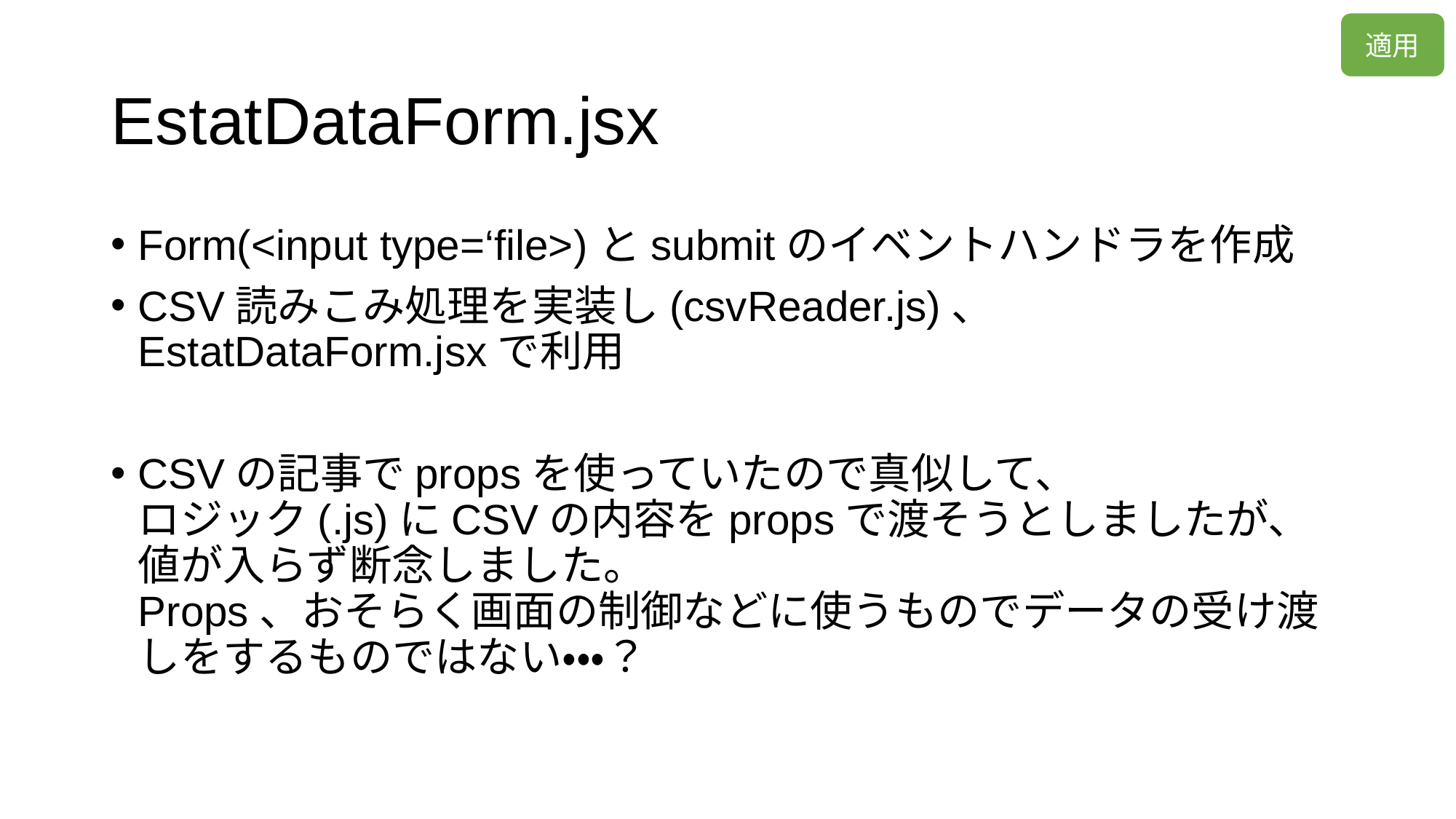

適用
# EstatDataForm.jsx
Form(<input type=‘file>)とsubmitのイベントハンドラを作成
CSV読みこみ処理を実装し(csvReader.js)、
EstatDataForm.jsxで利用

CSVの記事でpropsを使っていたので真似して、
ロジック(.js)にCSVの内容をpropsで渡そうとしましたが、
値が入らず断念しました。
Props、おそらく画面の制御などに使うものでデータの受け渡しをするものではない・・・？